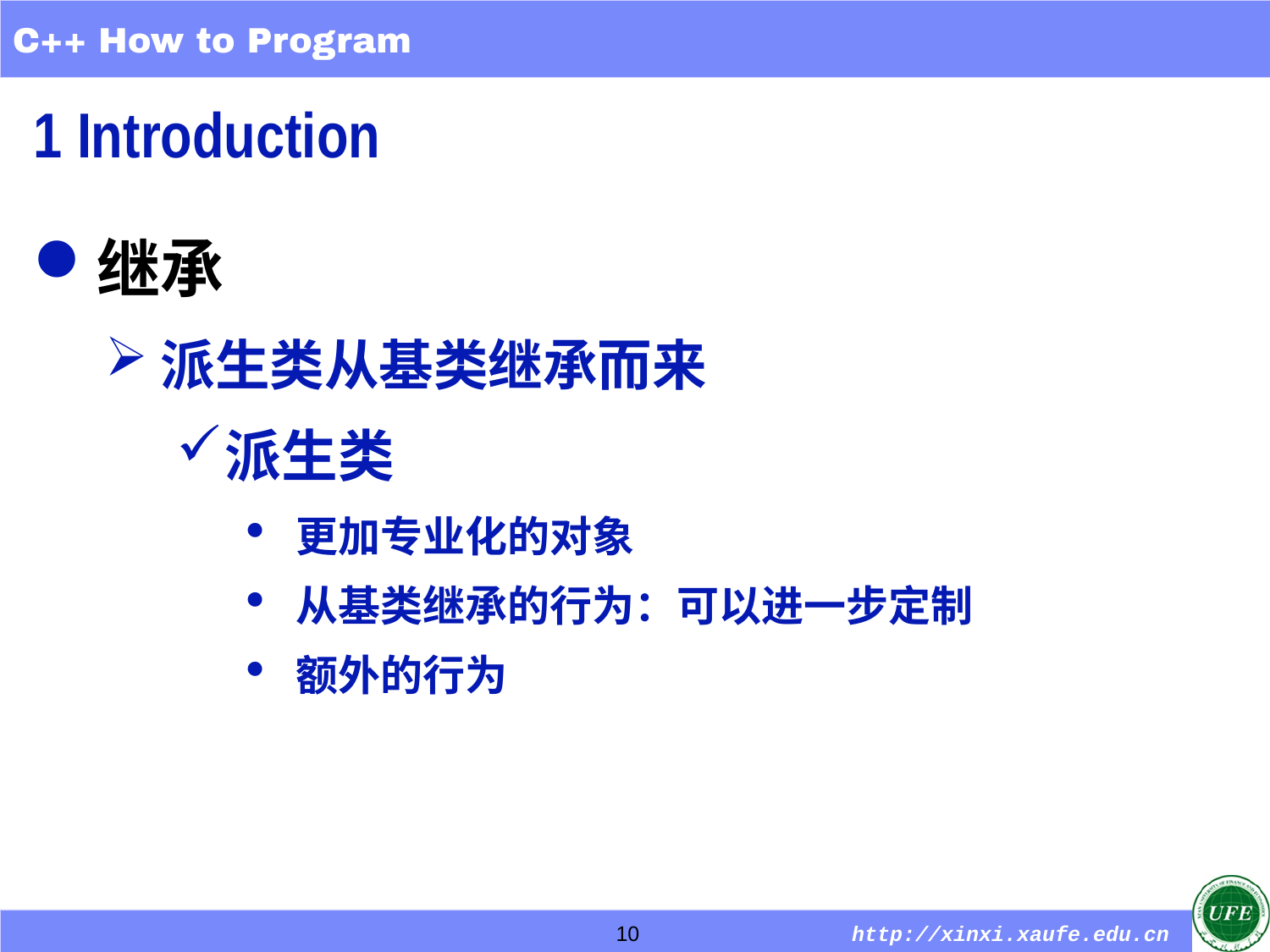

1 Introduction
继承
派生类从基类继承而来
派生类
更加专业化的对象
从基类继承的行为：可以进一步定制
额外的行为
10